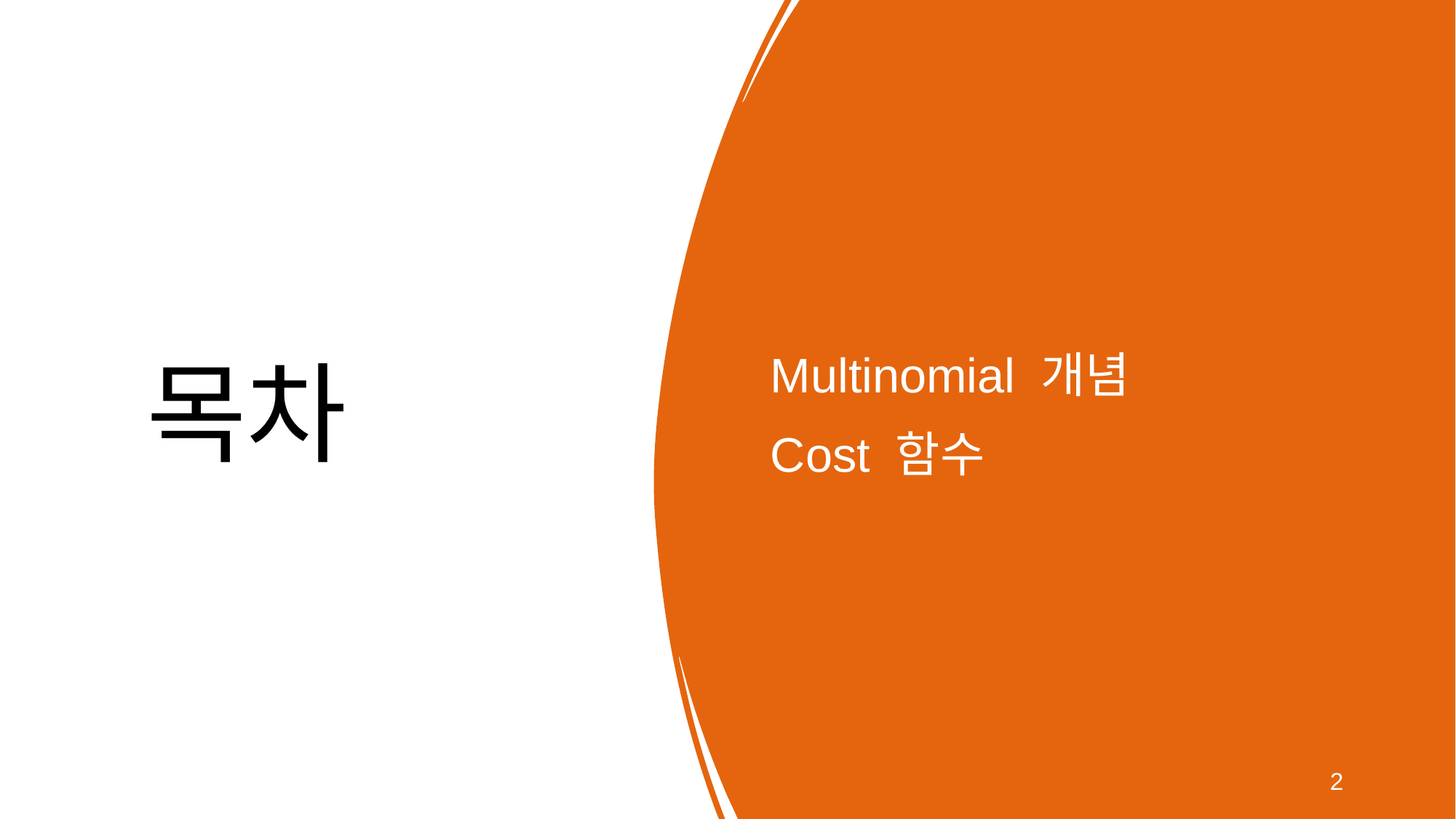

# 목차
Multinomial 개념
Cost 함수
2